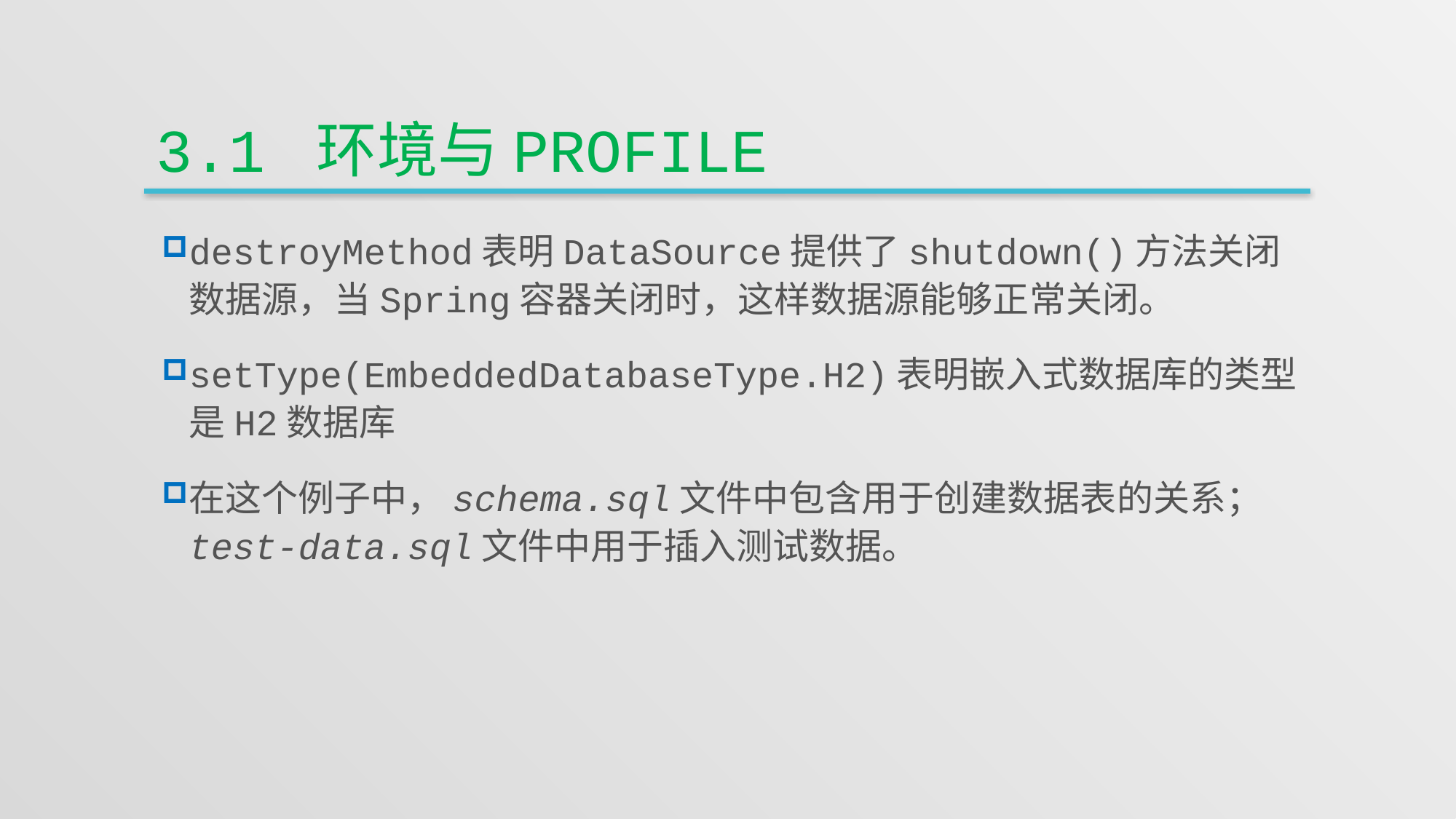

# 3.1 环境与profile
destroyMethod表明DataSource提供了shutdown()方法关闭数据源，当Spring容器关闭时，这样数据源能够正常关闭。
setType(EmbeddedDatabaseType.H2)表明嵌入式数据库的类型是H2数据库
在这个例子中，schema.sql文件中包含用于创建数据表的关系；test-data.sql文件中用于插入测试数据。